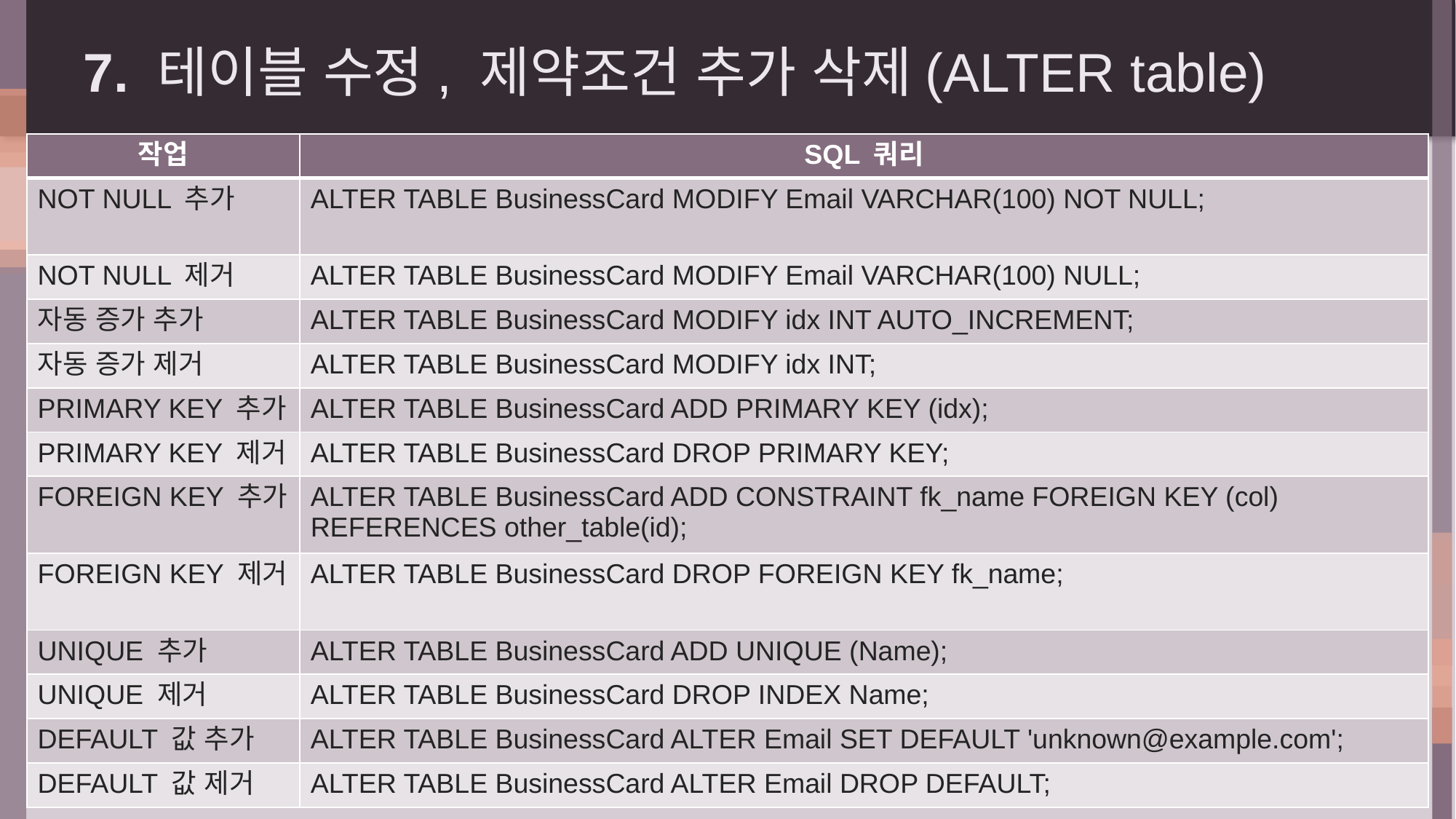

# 7. 테이블 수정, 제약조건 추가 삭제(ALTER table)
| 작업 | SQL 쿼리 |
| --- | --- |
| NOT NULL 추가 | ALTER TABLE BusinessCard MODIFY Email VARCHAR(100) NOT NULL; |
| NOT NULL 제거 | ALTER TABLE BusinessCard MODIFY Email VARCHAR(100) NULL; |
| 자동 증가 추가 | ALTER TABLE BusinessCard MODIFY idx INT AUTO\_INCREMENT; |
| 자동 증가 제거 | ALTER TABLE BusinessCard MODIFY idx INT; |
| PRIMARY KEY 추가 | ALTER TABLE BusinessCard ADD PRIMARY KEY (idx); |
| PRIMARY KEY 제거 | ALTER TABLE BusinessCard DROP PRIMARY KEY; |
| FOREIGN KEY 추가 | ALTER TABLE BusinessCard ADD CONSTRAINT fk\_name FOREIGN KEY (col) REFERENCES other\_table(id); |
| FOREIGN KEY 제거 | ALTER TABLE BusinessCard DROP FOREIGN KEY fk\_name; |
| UNIQUE 추가 | ALTER TABLE BusinessCard ADD UNIQUE (Name); |
| UNIQUE 제거 | ALTER TABLE BusinessCard DROP INDEX Name; |
| DEFAULT 값 추가 | ALTER TABLE BusinessCard ALTER Email SET DEFAULT 'unknown@example.com'; |
| DEFAULT 값 제거 | ALTER TABLE BusinessCard ALTER Email DROP DEFAULT; |